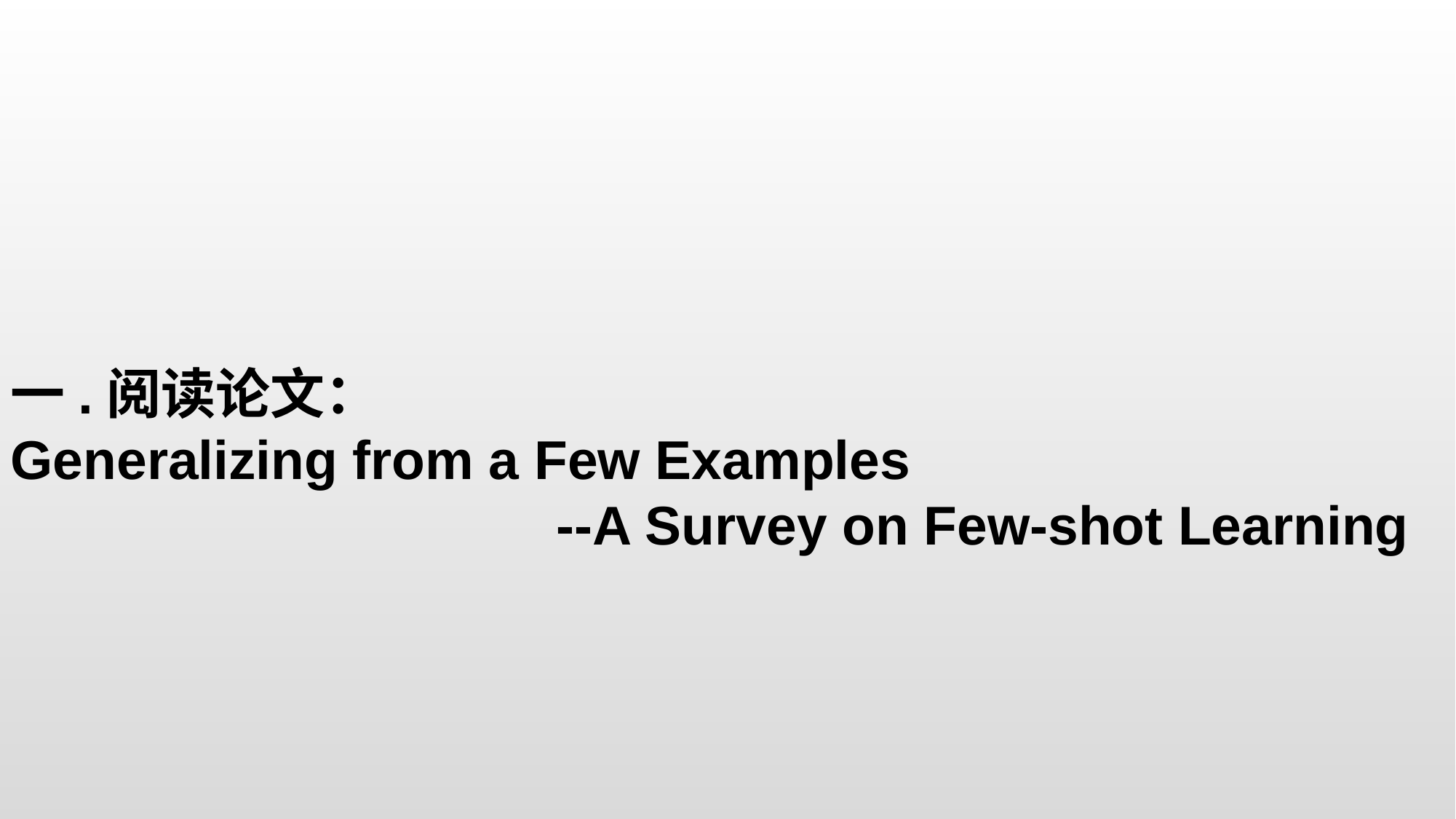

一.阅读论文：
Generalizing from a Few Examples
					--A Survey on Few-shot Learning